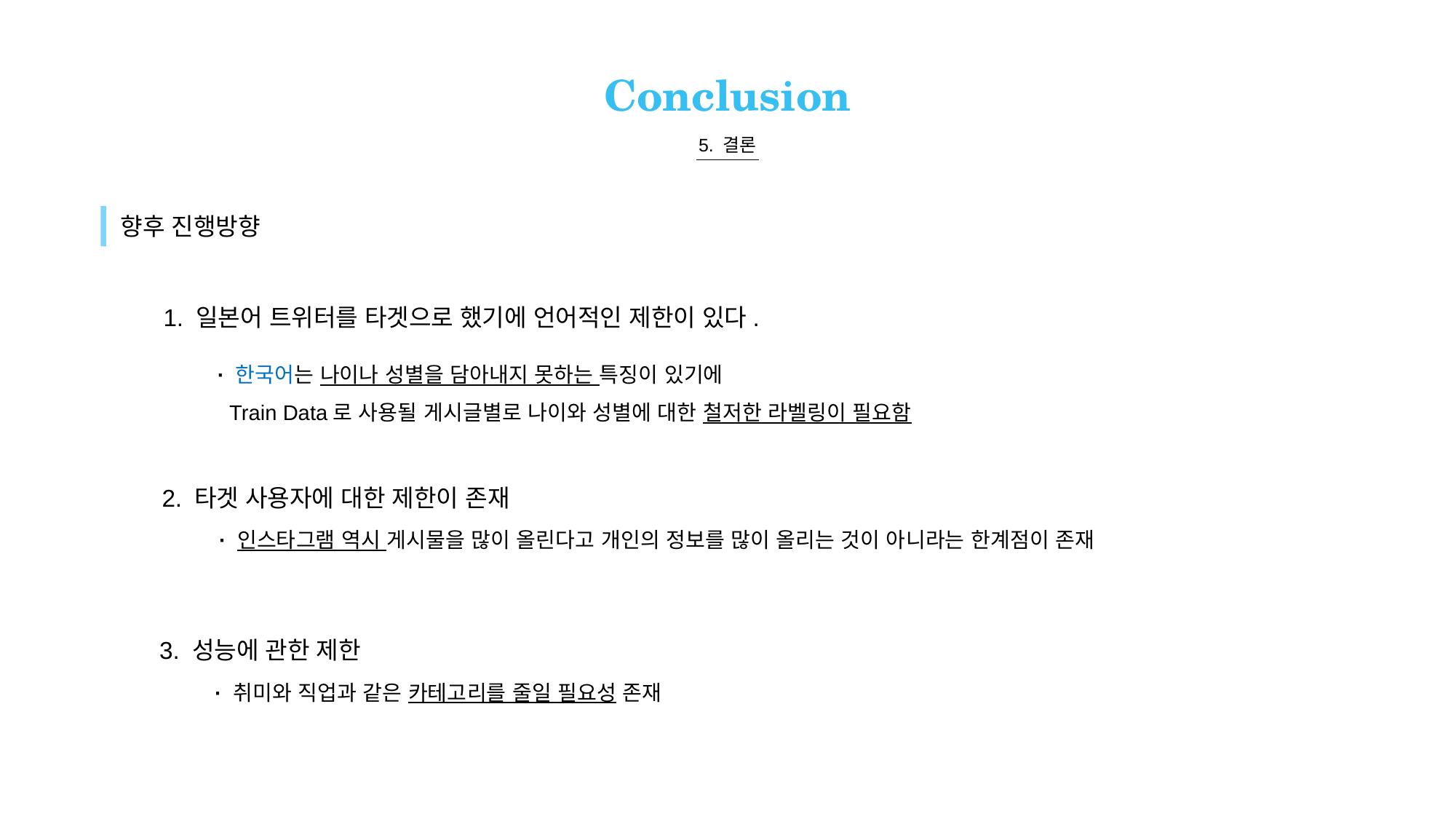

Conclusion
5. 결론

향후 진행방향
1. 일본어 트위터를 타겟으로 했기에 언어적인 제한이 있다.
· 한국어는 나이나 성별을 담아내지 못하는 특징이 있기에
  Train Data로 사용될 게시글별로 나이와 성별에 대한 철저한 라벨링이 필요함
2. 타겟 사용자에 대한 제한이 존재
· 인스타그램 역시 게시물을 많이 올린다고 개인의 정보를 많이 올리는 것이 아니라는 한계점이 존재
3. 성능에 관한 제한
· 취미와 직업과 같은 카테고리를 줄일 필요성 존재